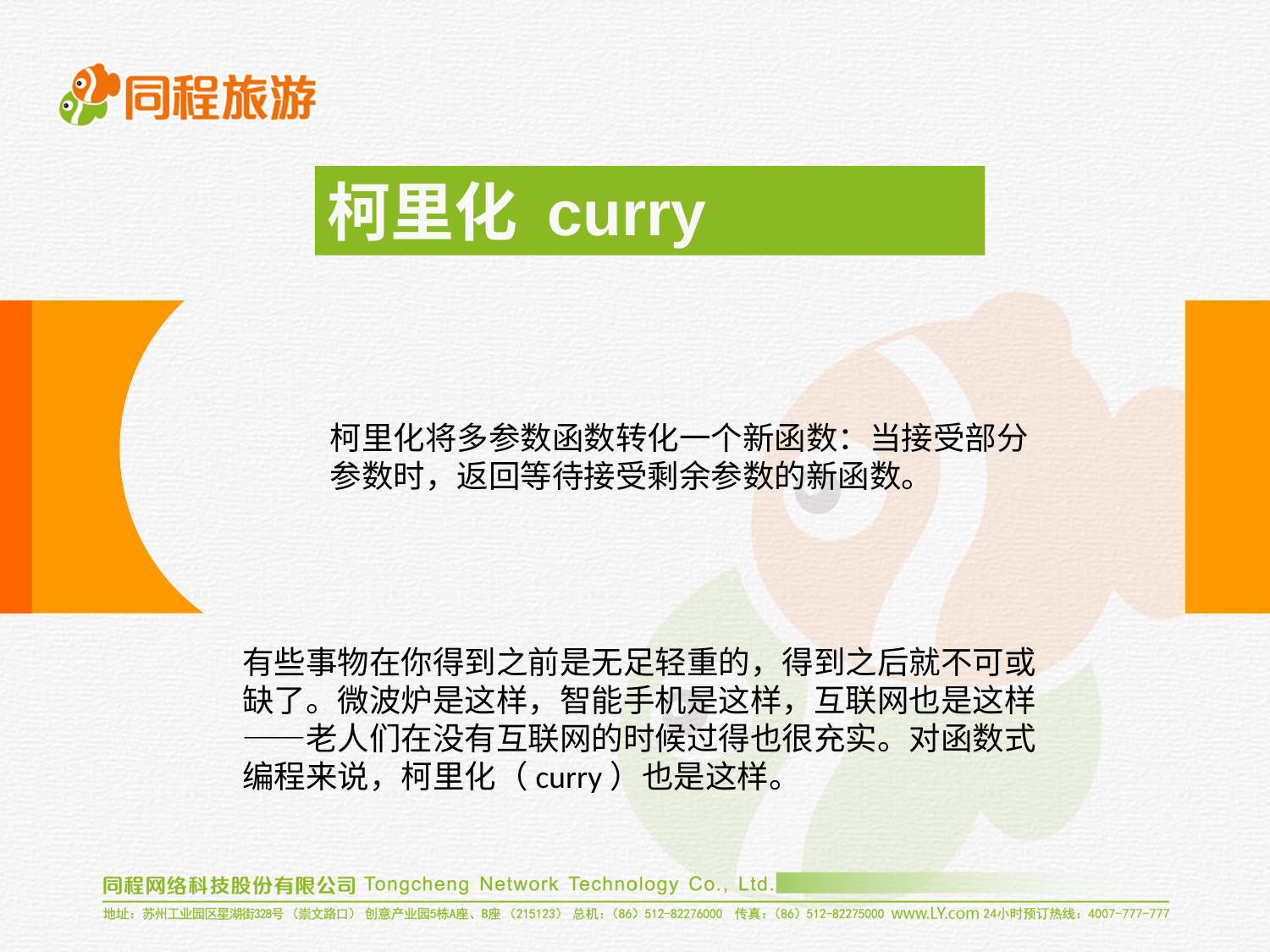

柯里化 curry

柯里化将多参数函数转化一个新函数：当接受部分参数时，返回等待接受剩余参数的新函数。
有些事物在你得到之前是无足轻重的，得到之后就不可或缺了。微波炉是这样，智能手机是这样，互联网也是这样——老人们在没有互联网的时候过得也很充实。对函数式编程来说，柯里化（curry）也是这样。